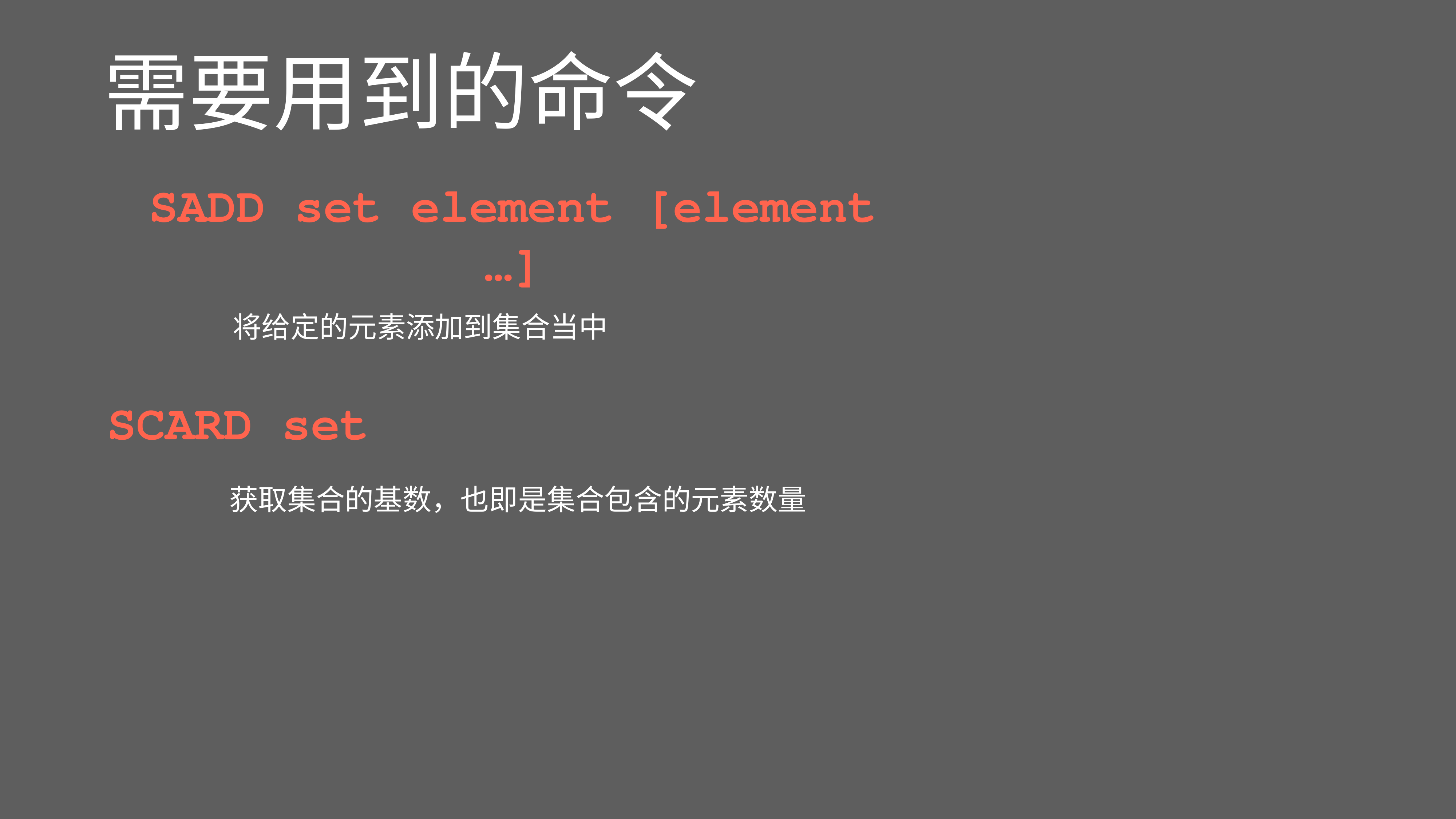

# 需要用到的命令
SADD set element [element …]
将给定的元素添加到集合当中
SCARD set
获取集合的基数，也即是集合包含的元素数量